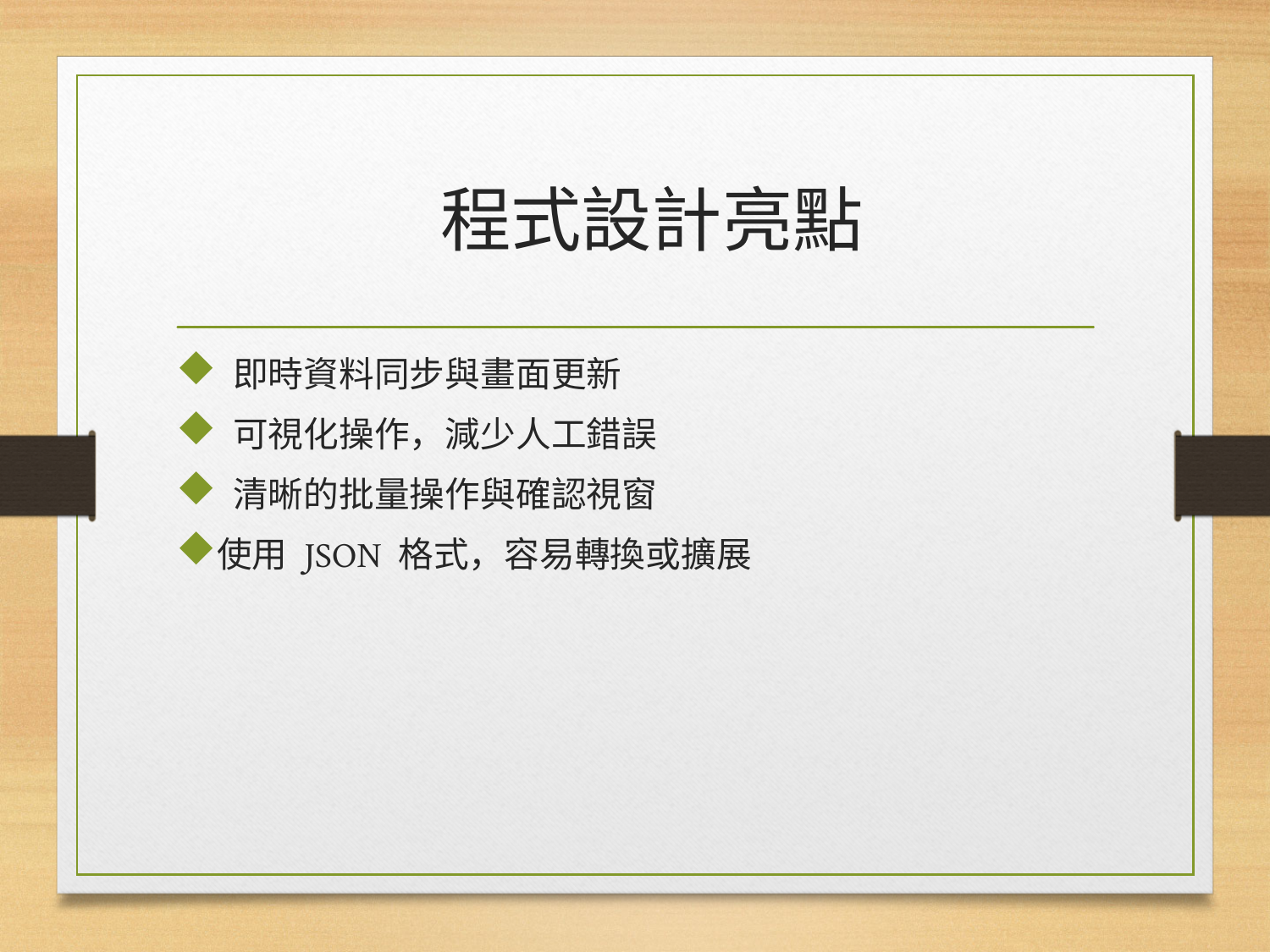

# 程式設計亮點
 即時資料同步與畫面更新
 可視化操作，減少人工錯誤
 清晰的批量操作與確認視窗
使用 JSON 格式，容易轉換或擴展